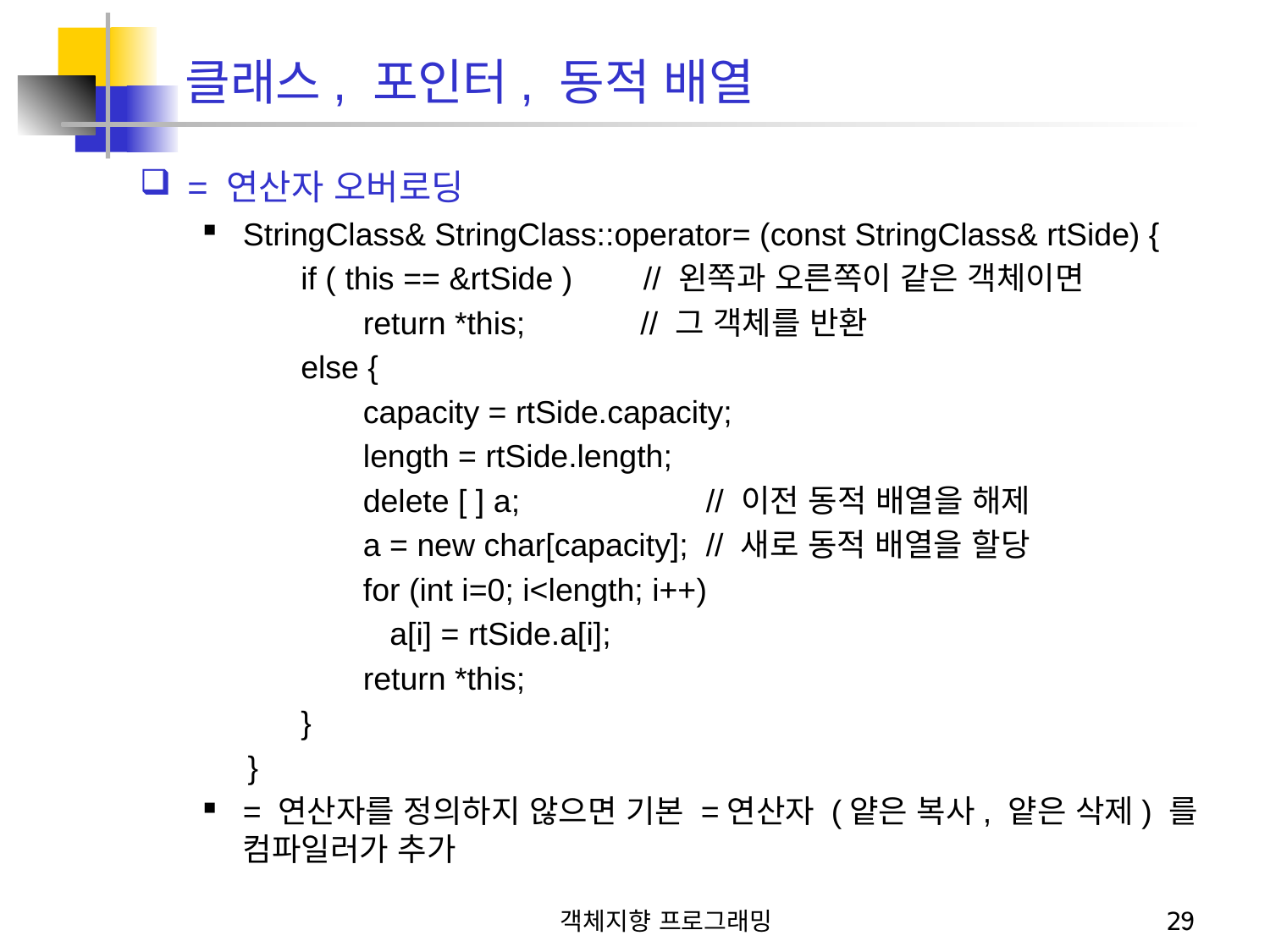

클래스, 포인터, 동적 배열
= 연산자 오버로딩
StringClass& StringClass::operator= (const StringClass& rtSide) {
           if ( this == &rtSide )        // 왼쪽과 오른쪽이 같은 객체이면
                  return *this;             // 그 객체를 반환
           else {
                  capacity = rtSide.capacity;
                  length = rtSide.length;
                  delete [ ] a;                     // 이전 동적 배열을 해제
                  a = new char[capacity];  // 새로 동적 배열을 할당
                  for (int i=0; i<length; i++)
                     a[i] = rtSide.a[i];
                  return *this;
           }
     }
= 연산자를 정의하지 않으면 기본 =연산자 (얕은 복사, 얕은 삭제) 를 컴파일러가 추가
객체지향 프로그래밍
29